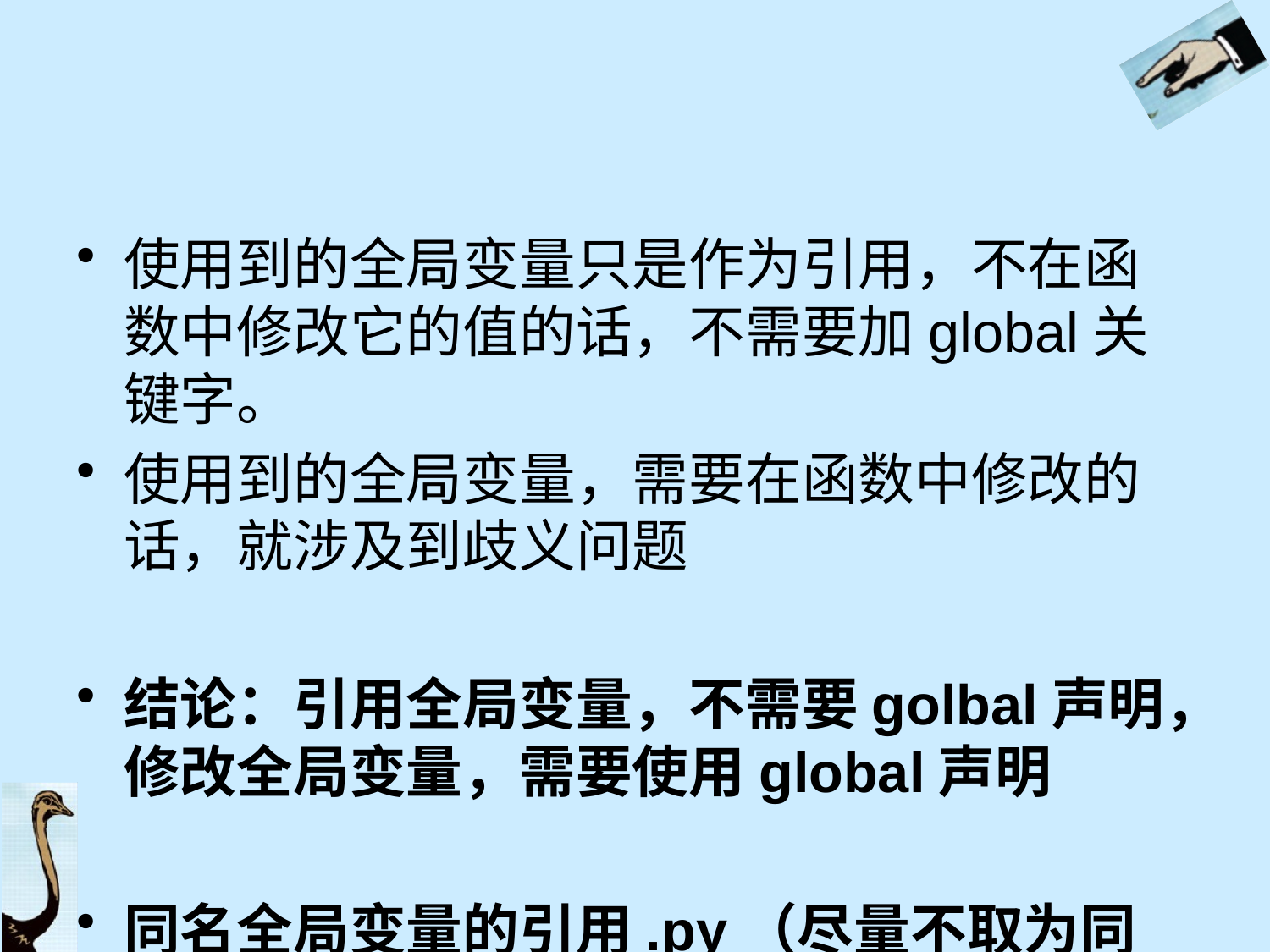

#
使用到的全局变量只是作为引用，不在函数中修改它的值的话，不需要加global关键字。
使用到的全局变量，需要在函数中修改的话，就涉及到歧义问题

结论：引用全局变量，不需要golbal声明，修改全局变量，需要使用global声明

同名全局变量的引用.py（尽量不取为同名）